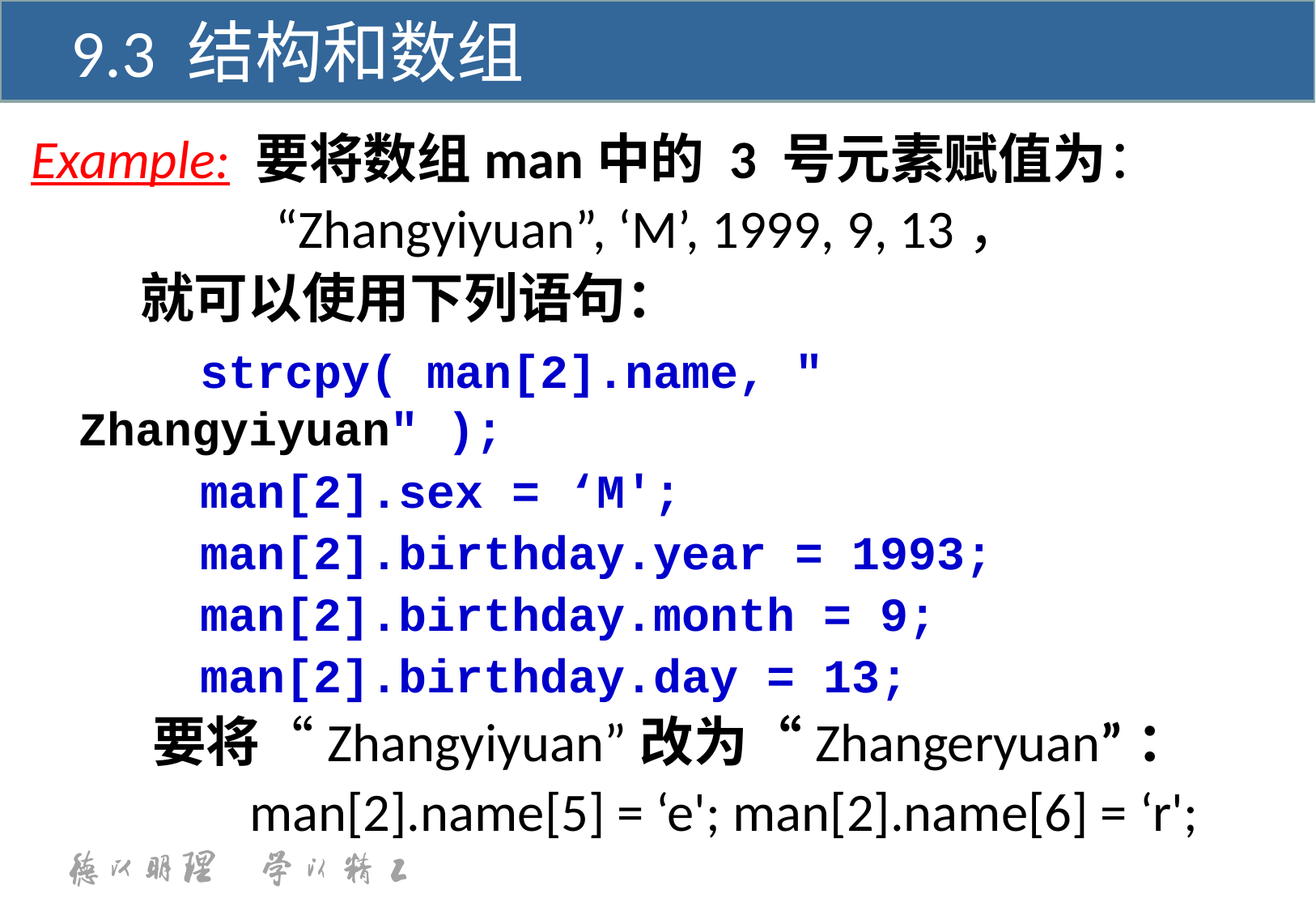

9.3 结构和数组
Example: 要将数组man中的 3 号元素赋值为：
“Zhangyiyuan”, ‘M’, 1999, 9, 13，
	    就可以使用下列语句：
		strcpy( man[2].name, " Zhangyiyuan" );
		man[2].sex = ‘M';
		man[2].birthday.year = 1993;
		man[2].birthday.month = 9;
		man[2].birthday.day = 13;
	     要将“Zhangyiyuan”改为“Zhangeryuan”：
　 	   man[2].name[5] = ‘e'; man[2].name[6] = ‘r';